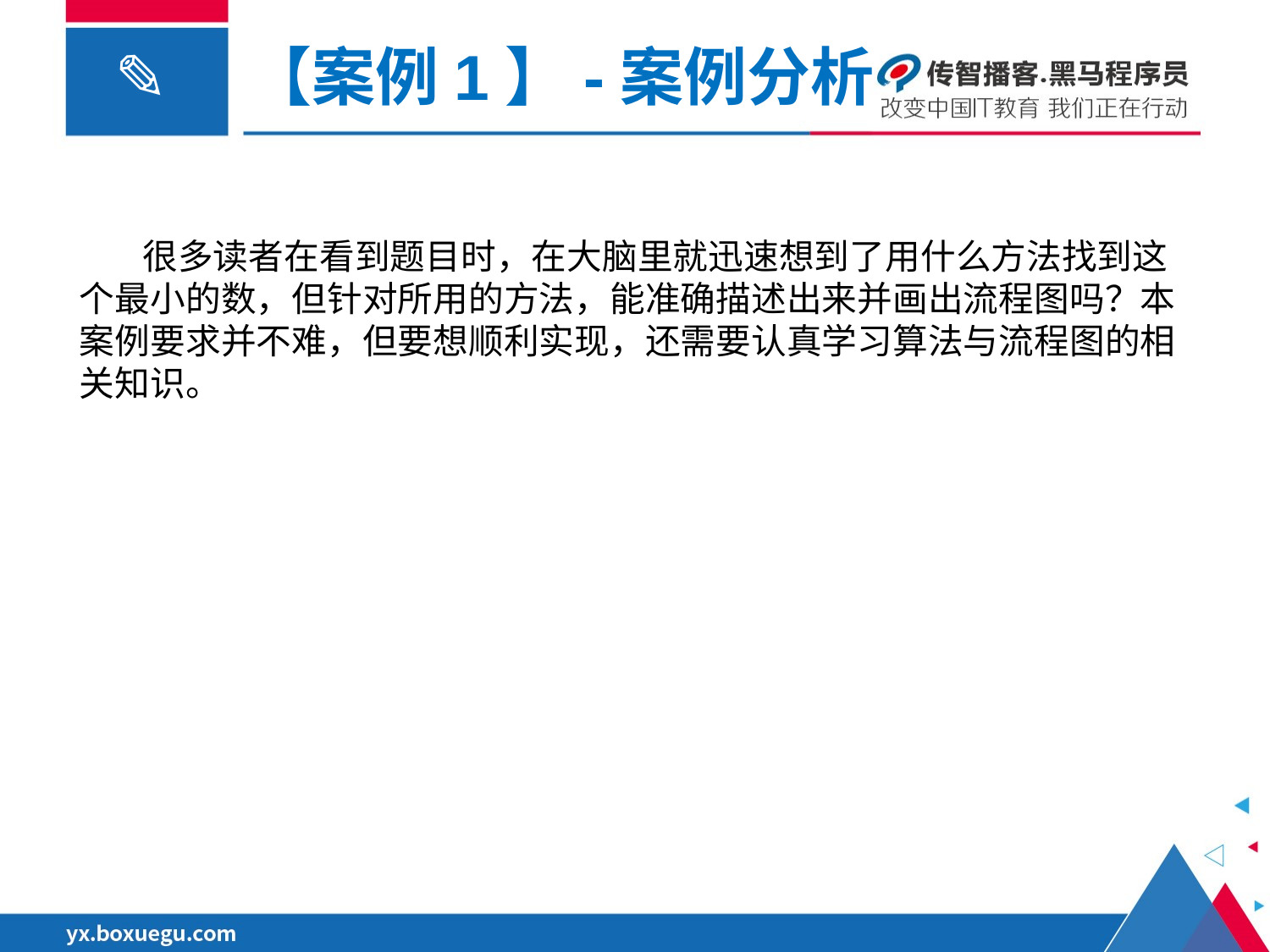

【案例1】-案例分析
       很多读者在看到题目时，在大脑里就迅速想到了用什么方法找到这个最小的数，但针对所用的方法，能准确描述出来并画出流程图吗？本案例要求并不难，但要想顺利实现，还需要认真学习算法与流程图的相关知识。